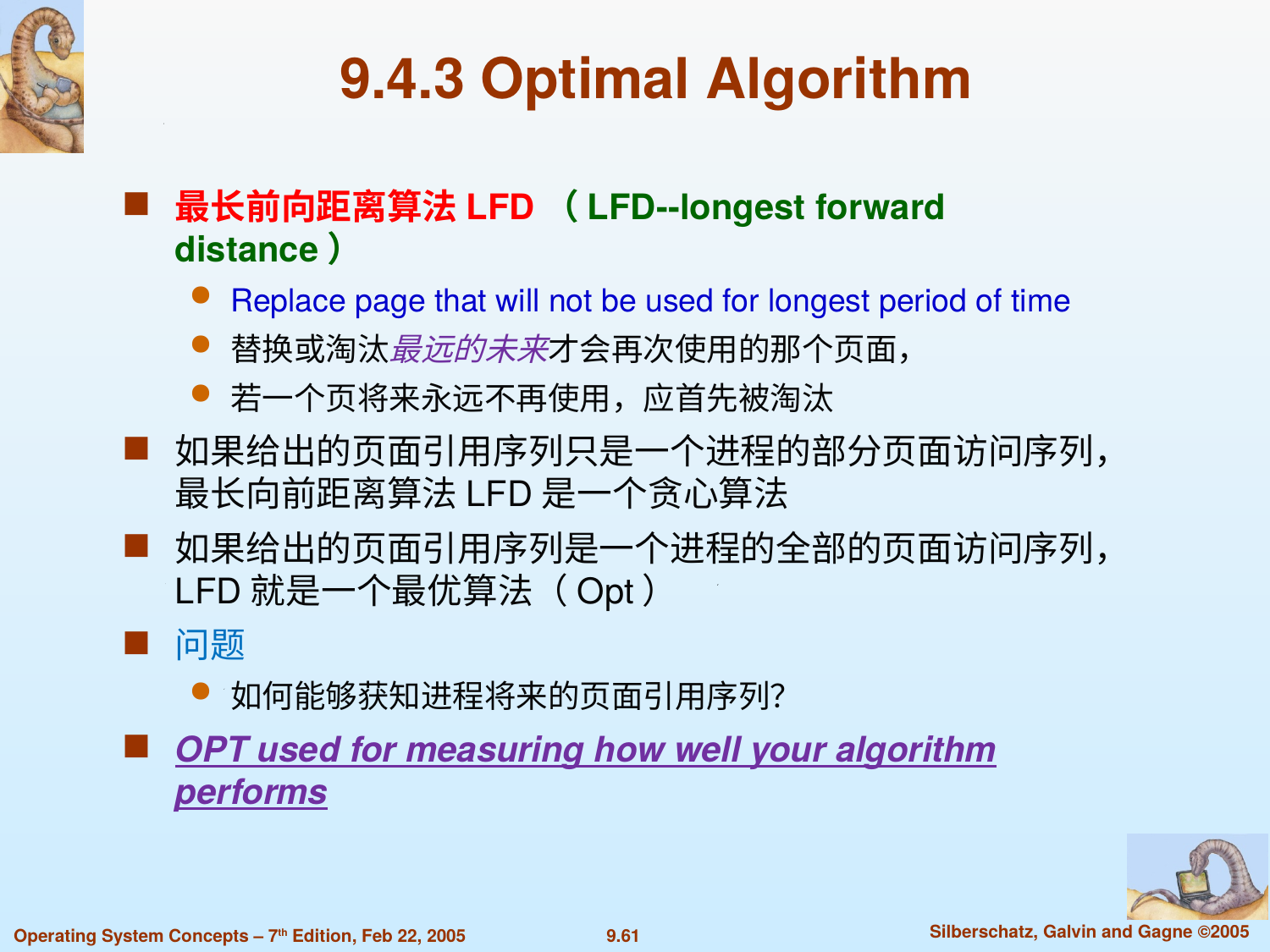

9.4.3 Optimal Algorithm
最长前向距离算法LFD（LFD--longest forward distance）
Replace page that will not be used for longest period of time
替换或淘汰最远的未来才会再次使用的那个页面，
若一个页将来永远不再使用，应首先被淘汰
如果给出的页面引用序列只是一个进程的部分页面访问序列，最长向前距离算法LFD是一个贪心算法
如果给出的页面引用序列是一个进程的全部的页面访问序列，LFD就是一个最优算法（Opt）
问题
如何能够获知进程将来的页面引用序列？
OPT used for measuring how well your algorithm performs